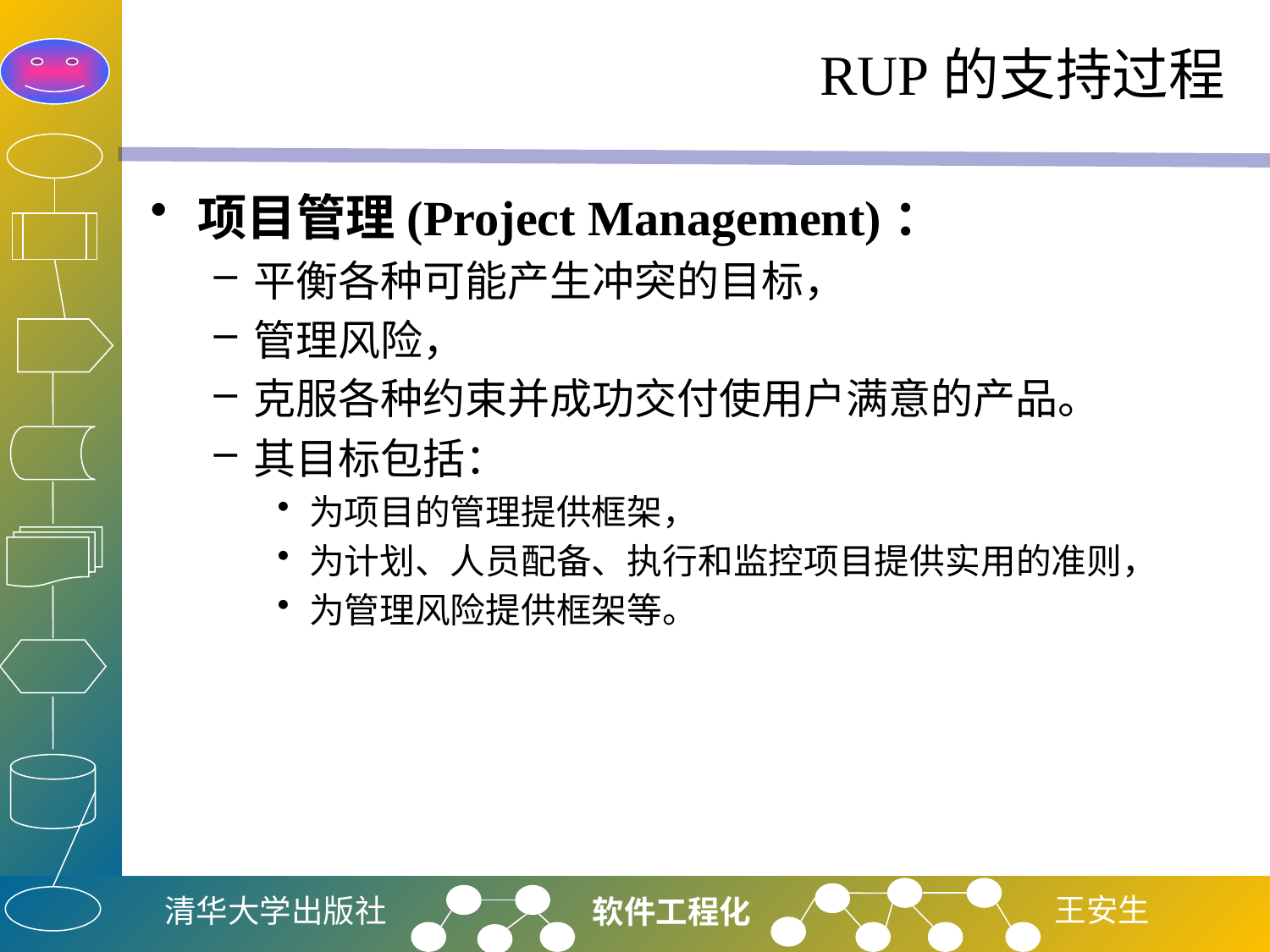

# RUP的支持过程
项目管理(Project Management)：
平衡各种可能产生冲突的目标，
管理风险，
克服各种约束并成功交付使用户满意的产品。
其目标包括：
为项目的管理提供框架，
为计划、人员配备、执行和监控项目提供实用的准则，
为管理风险提供框架等。